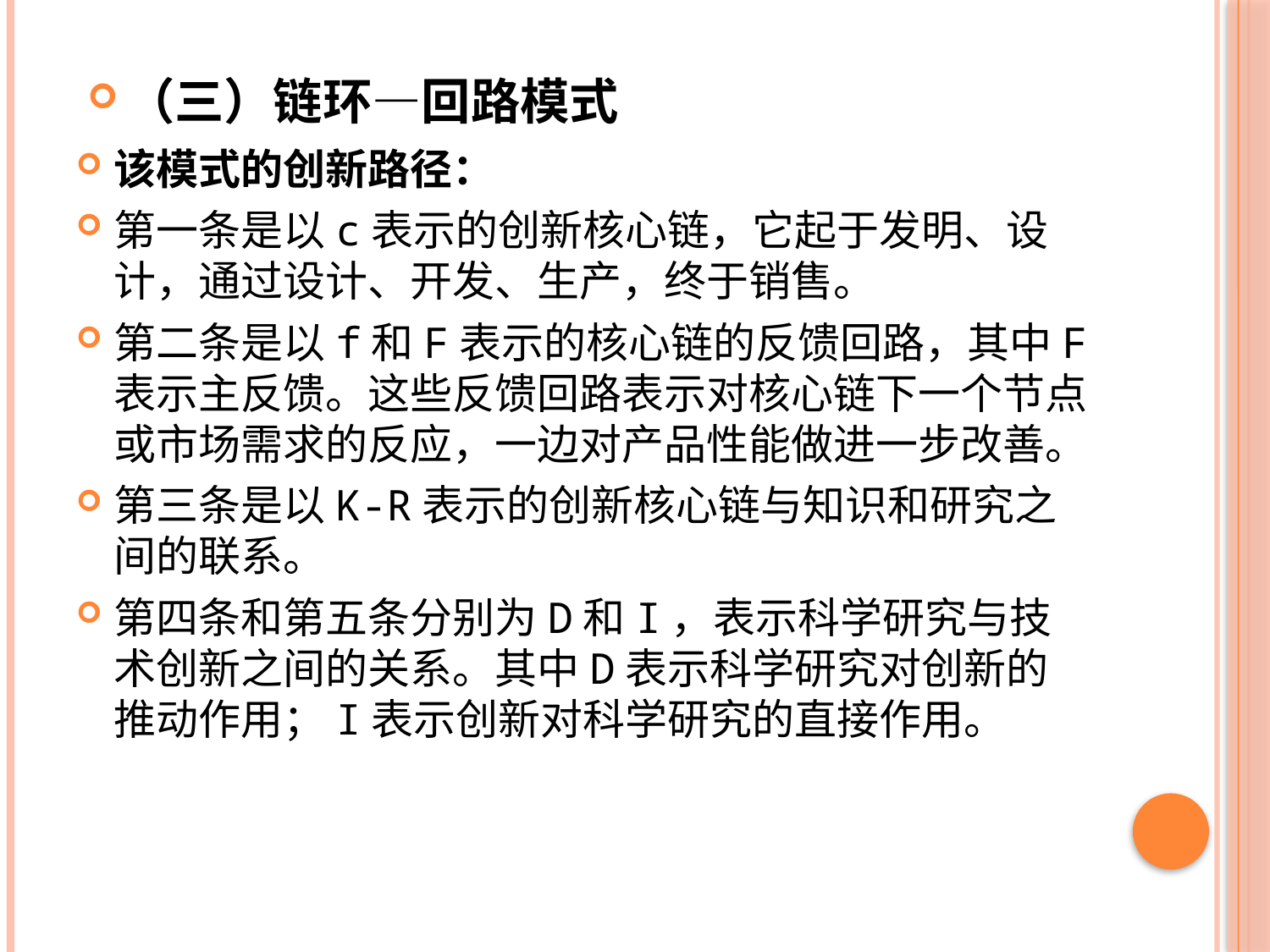

# （三）链环—回路模式
该模式的创新路径：
第一条是以c表示的创新核心链，它起于发明、设计，通过设计、开发、生产，终于销售。
第二条是以f和F表示的核心链的反馈回路，其中F表示主反馈。这些反馈回路表示对核心链下一个节点或市场需求的反应，一边对产品性能做进一步改善。
第三条是以K-R表示的创新核心链与知识和研究之间的联系。
第四条和第五条分别为D和I，表示科学研究与技术创新之间的关系。其中D表示科学研究对创新的推动作用；I表示创新对科学研究的直接作用。